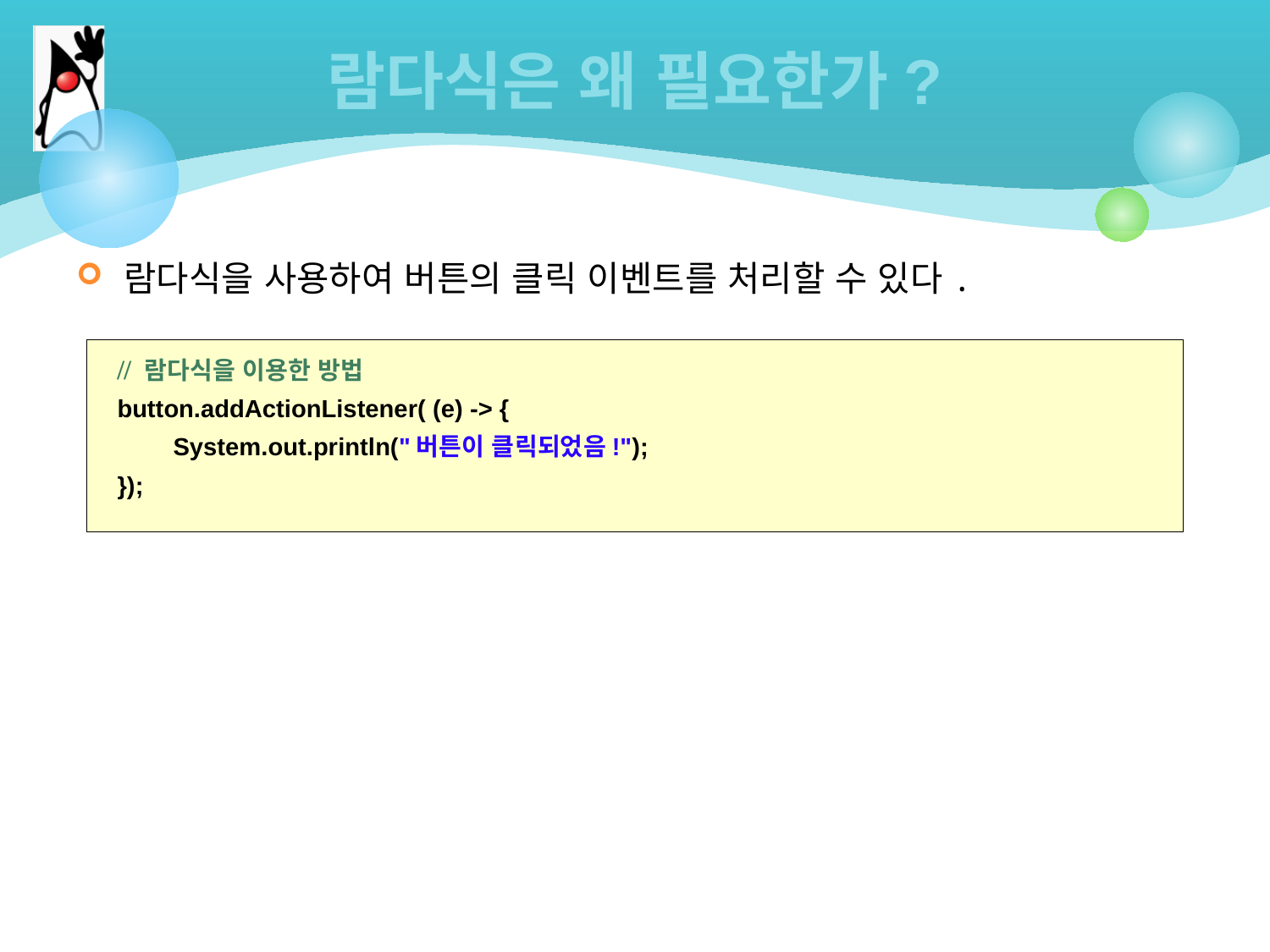

# 람다식은 왜 필요한가?
람다식을 사용하여 버튼의 클릭 이벤트를 처리할 수 있다.
// 람다식을 이용한 방법
button.addActionListener( (e) -> {
        System.out.println("버튼이 클릭되었음!");
});